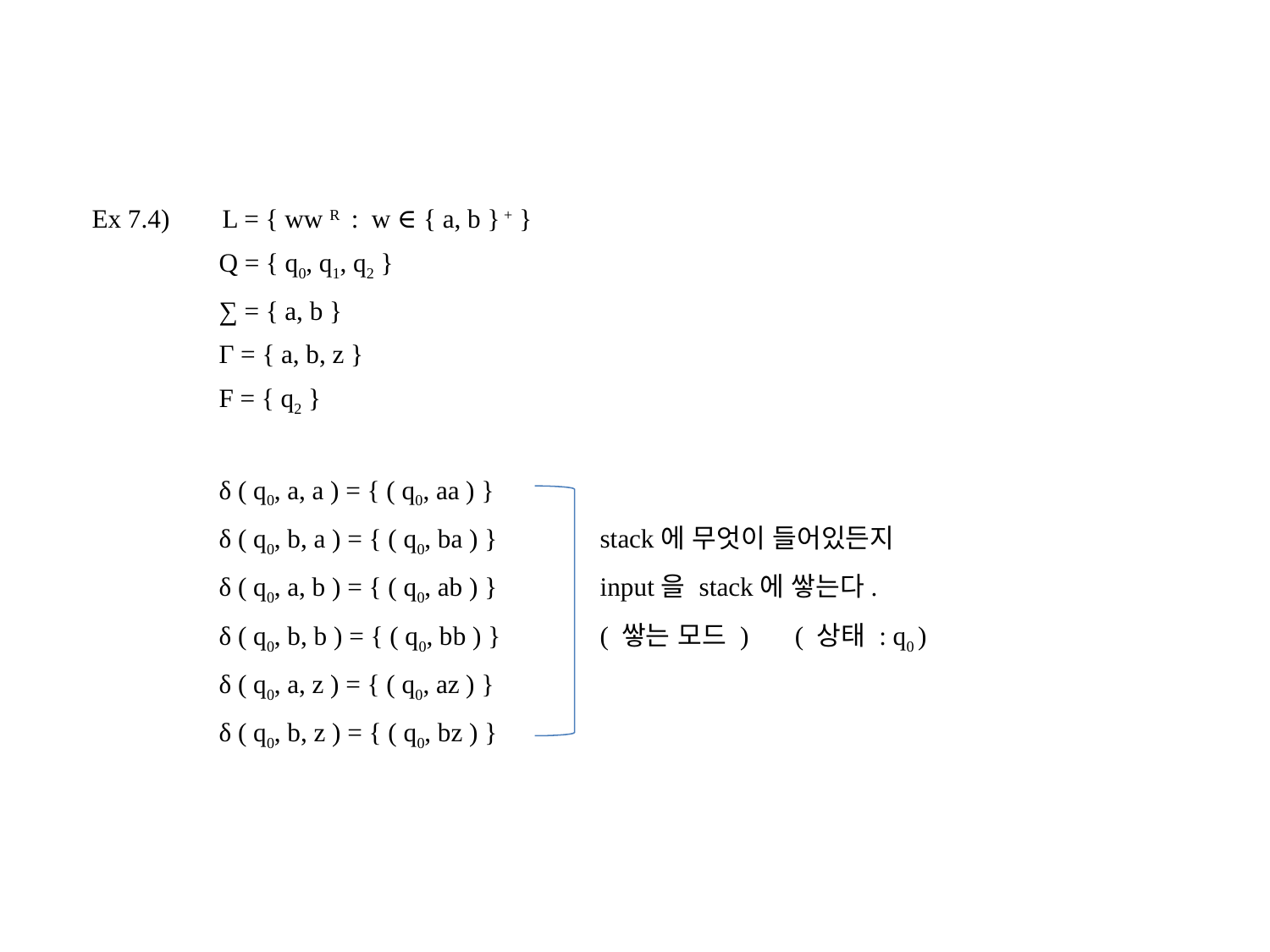

Ex 7.4)        L = { ww R   :  w ∈ { a, b } + }
	Q = { q0, q1, q2 }
	∑ = { a, b }
	Γ = { a, b, z }
	F = { q2 }

	δ ( q0, a, a ) = { ( q0, aa ) }
	δ ( q0, b, a ) = { ( q0, ba ) }	stack에 무엇이 들어있든지
	δ ( q0, a, b ) = { ( q0, ab ) }	input을 stack에 쌓는다.
	δ ( q0, b, b ) = { ( q0, bb ) }	( 쌓는 모드 )       ( 상태 : q0 )
	δ ( q0, a, z ) = { ( q0, az ) }
	δ ( q0, b, z ) = { ( q0, bz ) }